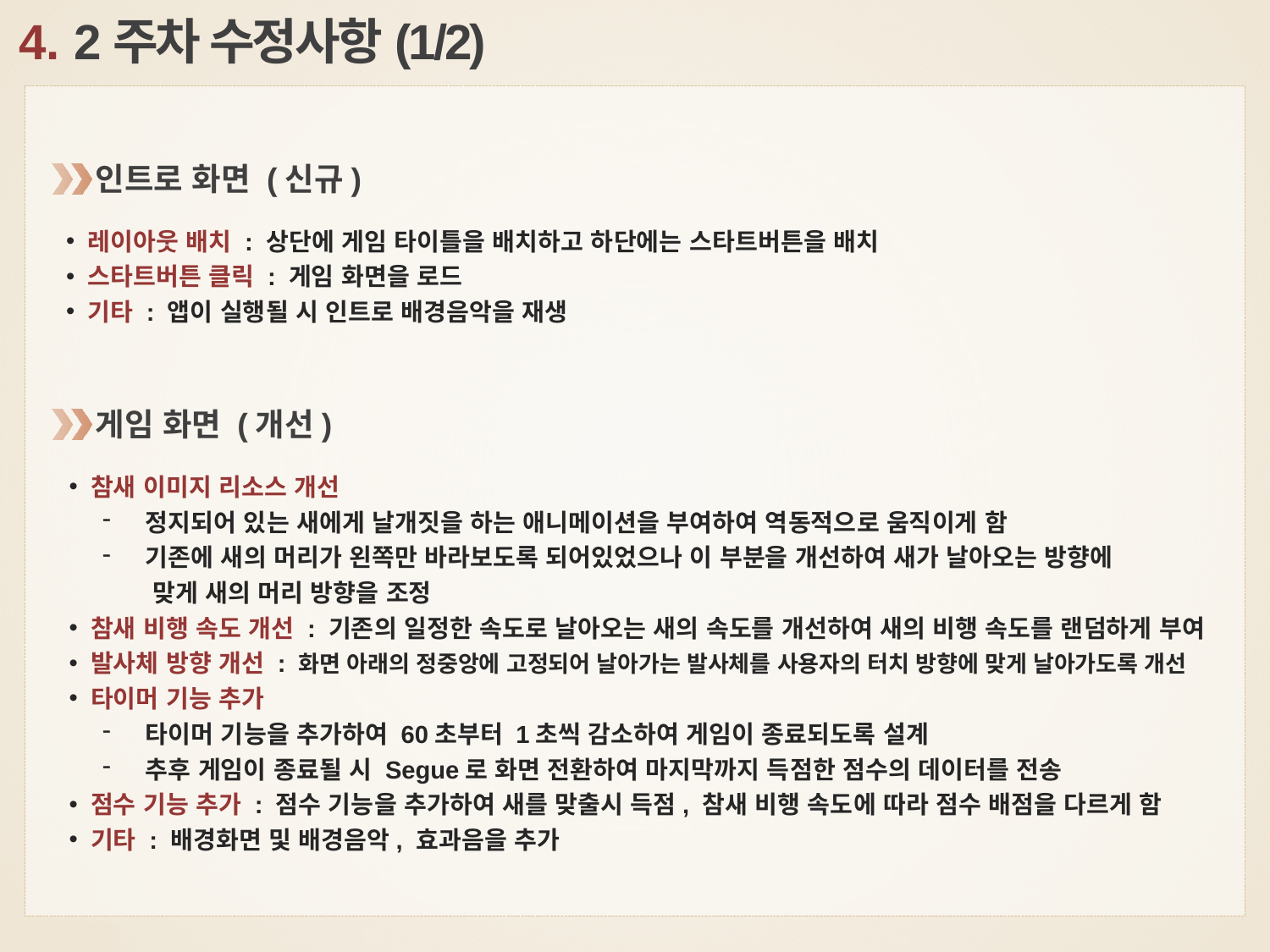

4. 2주차 수정사항(1/2)

인트로 화면 (신규)

 레이아웃 배치 : 상단에 게임 타이틀을 배치하고 하단에는 스타트버튼을 배치
 스타트버튼 클릭 : 게임 화면을 로드
 기타 : 앱이 실행될 시 인트로 배경음악을 재생
게임 화면 (개선)

 참새 이미지 리소스 개선
 정지되어 있는 새에게 날개짓을 하는 애니메이션을 부여하여 역동적으로 움직이게 함
 기존에 새의 머리가 왼쪽만 바라보도록 되어있었으나 이 부분을 개선하여 새가 날아오는 방향에
  맞게 새의 머리 방향을 조정
 참새 비행 속도 개선 : 기존의 일정한 속도로 날아오는 새의 속도를 개선하여 새의 비행 속도를 랜덤하게 부여
 발사체 방향 개선 : 화면 아래의 정중앙에 고정되어 날아가는 발사체를 사용자의 터치 방향에 맞게 날아가도록 개선
 타이머 기능 추가
 타이머 기능을 추가하여 60초부터 1초씩 감소하여 게임이 종료되도록 설계
 추후 게임이 종료될 시 Segue로 화면 전환하여 마지막까지 득점한 점수의 데이터를 전송
 점수 기능 추가 : 점수 기능을 추가하여 새를 맞출시 득점, 참새 비행 속도에 따라 점수 배점을 다르게 함
 기타 : 배경화면 및 배경음악, 효과음을 추가